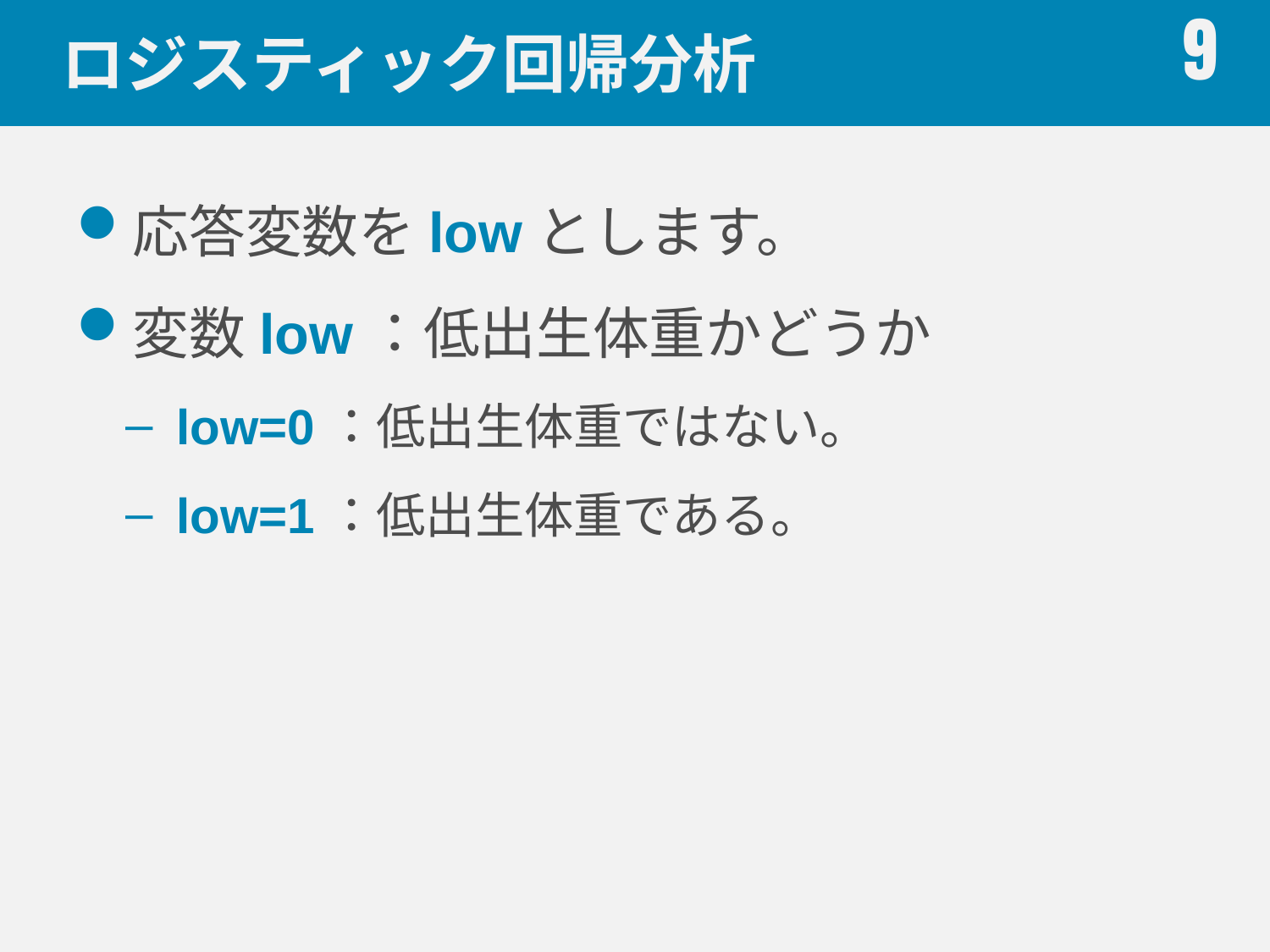

# ロジスティック回帰分析
9
応答変数をlowとします。
変数low：低出生体重かどうか
low=0：低出生体重ではない。
low=1：低出生体重である。